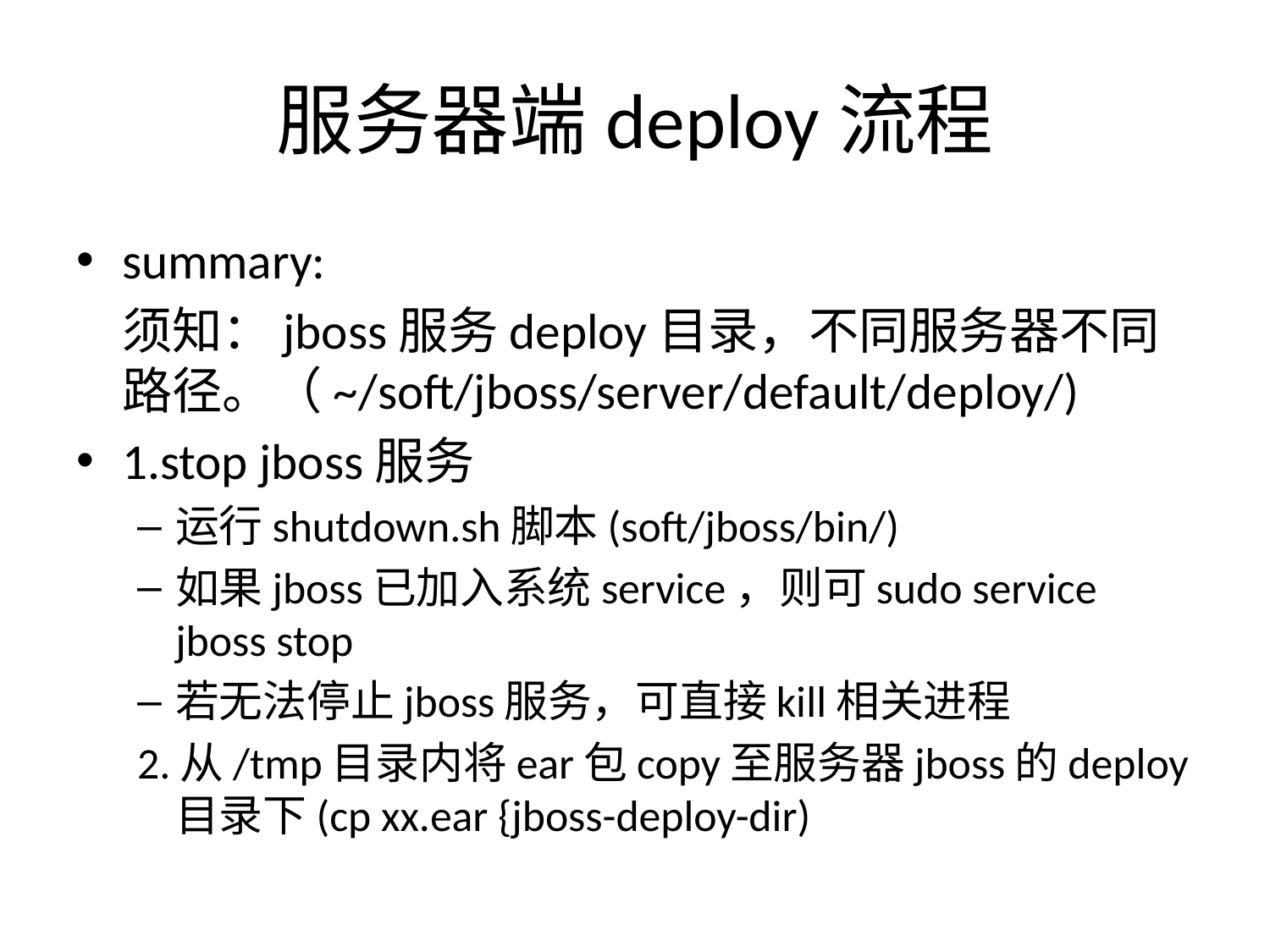

# 服务器端deploy流程
summary:
		须知：jboss服务deploy目录，不同服务器不同路径。（~/soft/jboss/server/default/deploy/)
1.stop jboss服务
运行shutdown.sh脚本(soft/jboss/bin/)
如果jboss已加入系统service，则可sudo service jboss stop
若无法停止jboss服务，可直接kill相关进程
2.从/tmp目录内将ear包copy至服务器jboss的deploy目录下(cp xx.ear {jboss-deploy-dir)